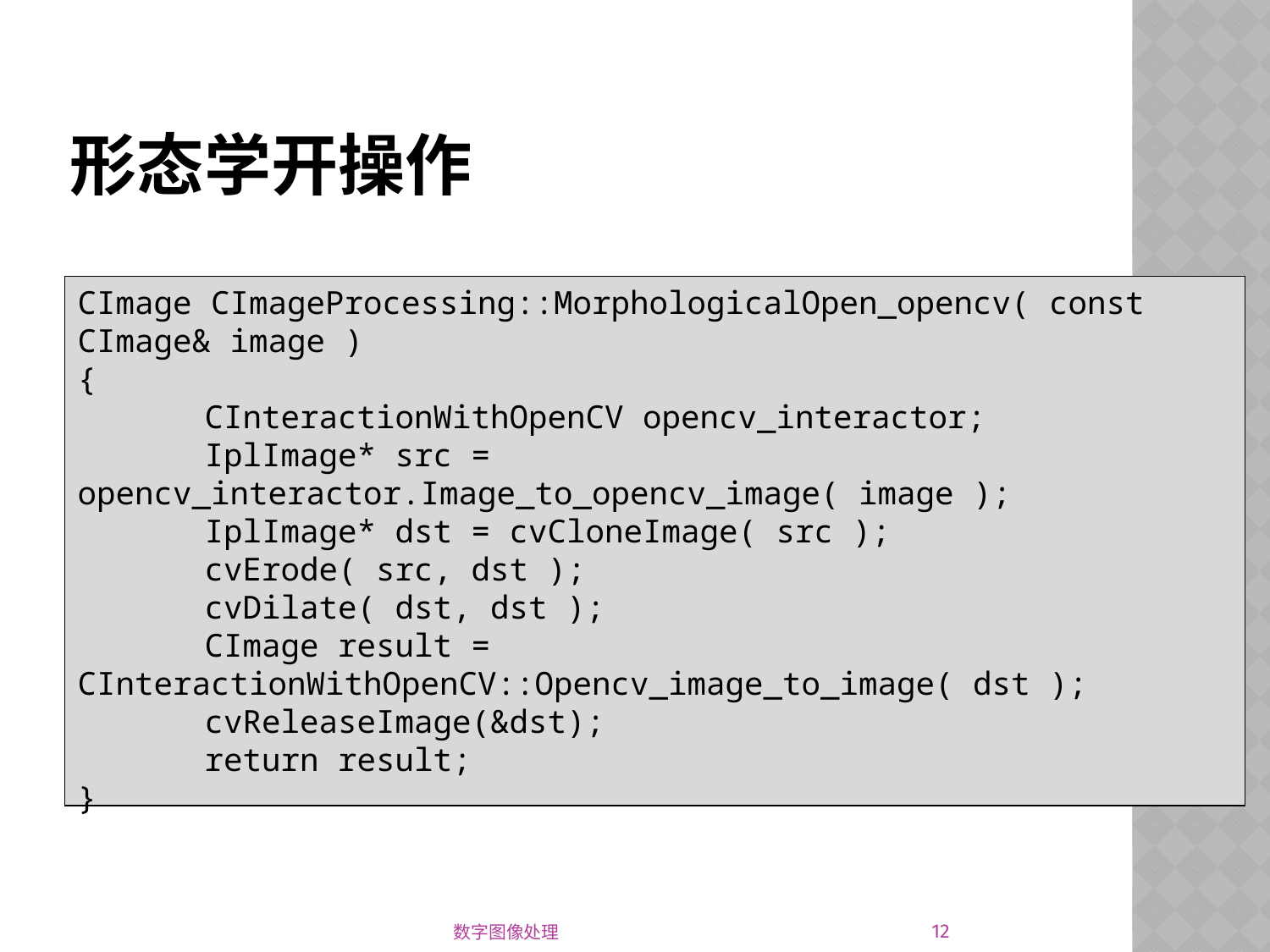

# 形态学开操作

CImage CImageProcessing::MorphologicalOpen_opencv( const CImage& image )
{
	CInteractionWithOpenCV opencv_interactor;
	IplImage* src = opencv_interactor.Image_to_opencv_image( image );
	IplImage* dst = cvCloneImage( src );
	cvErode( src, dst );
	cvDilate( dst, dst );
	CImage result = CInteractionWithOpenCV::Opencv_image_to_image( dst );
	cvReleaseImage(&dst);
	return result;
}
12
数字图像处理